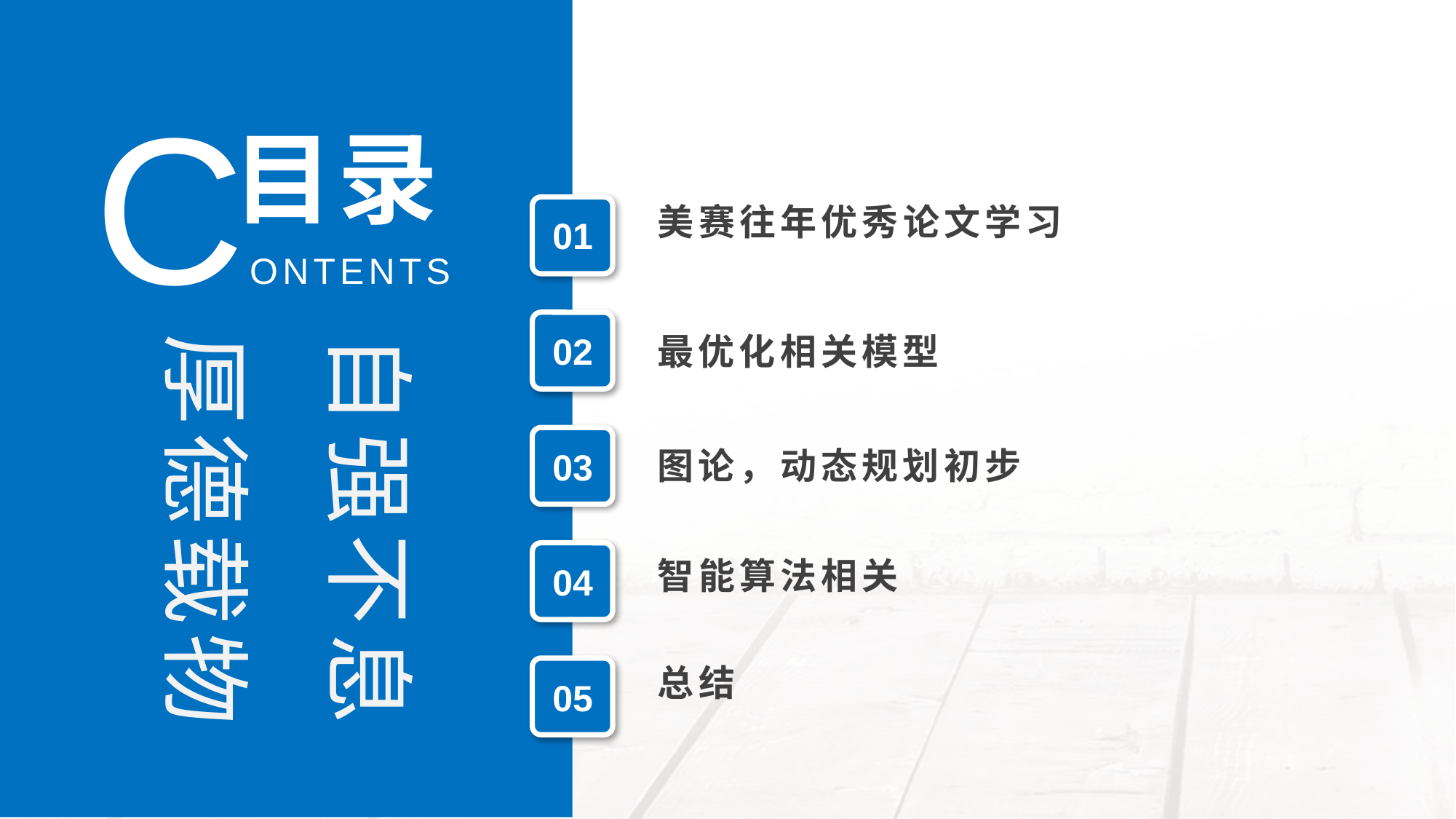

CONTENTS
目录
美赛往年优秀论文学习

01

02
自强不息
厚德载物
最优化相关模型

03
图论，动态规划初步

04
智能算法相关
总结

05